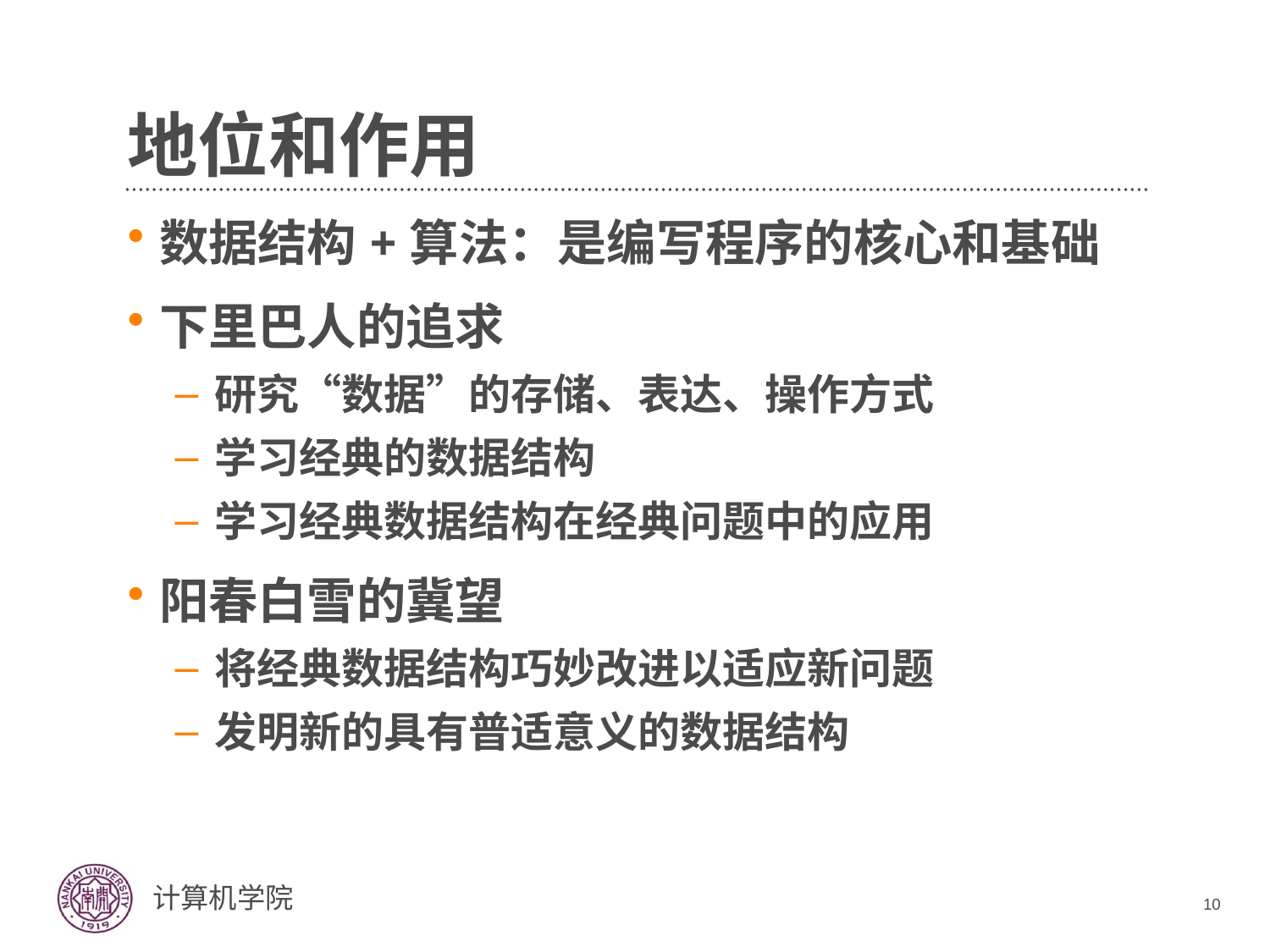

# 地位和作用
数据结构+算法：是编写程序的核心和基础
下里巴人的追求
研究“数据”的存储、表达、操作方式
学习经典的数据结构
学习经典数据结构在经典问题中的应用
阳春白雪的冀望
将经典数据结构巧妙改进以适应新问题
发明新的具有普适意义的数据结构
10